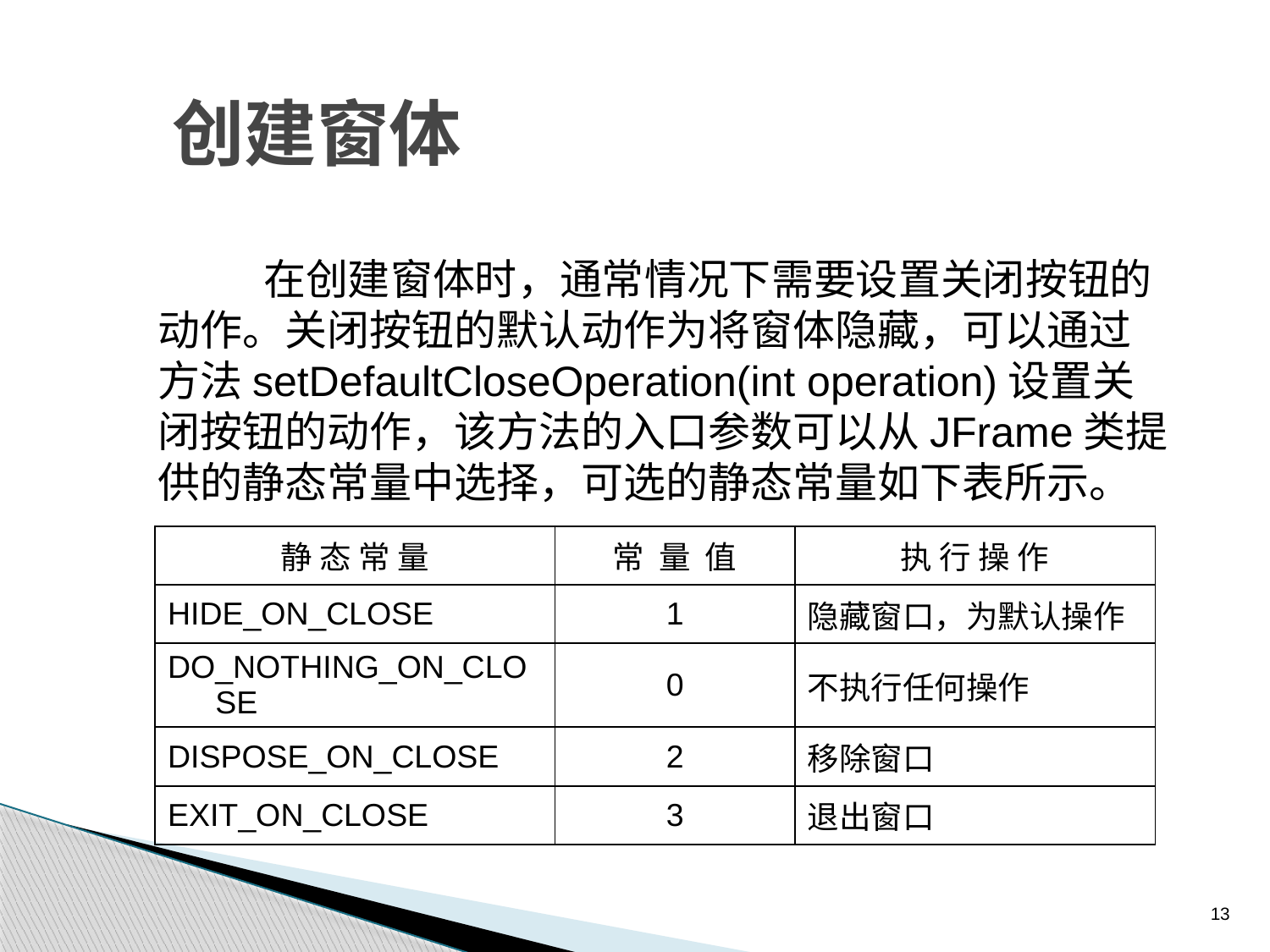

# 创建窗体
在创建窗体时，通常情况下需要设置关闭按钮的动作。关闭按钮的默认动作为将窗体隐藏，可以通过方法setDefaultCloseOperation(int operation)设置关闭按钮的动作，该方法的入口参数可以从JFrame类提供的静态常量中选择，可选的静态常量如下表所示。

| 静 态 常 量 | 常 量 值 | 执 行 操 作 |
| --- | --- | --- |
| HIDE\_ON\_CLOSE | 1 | 隐藏窗口，为默认操作 |
| DO\_NOTHING\_ON\_CLOSE | 0 | 不执行任何操作 |
| DISPOSE\_ON\_CLOSE | 2 | 移除窗口 |
| EXIT\_ON\_CLOSE | 3 | 退出窗口 |
13